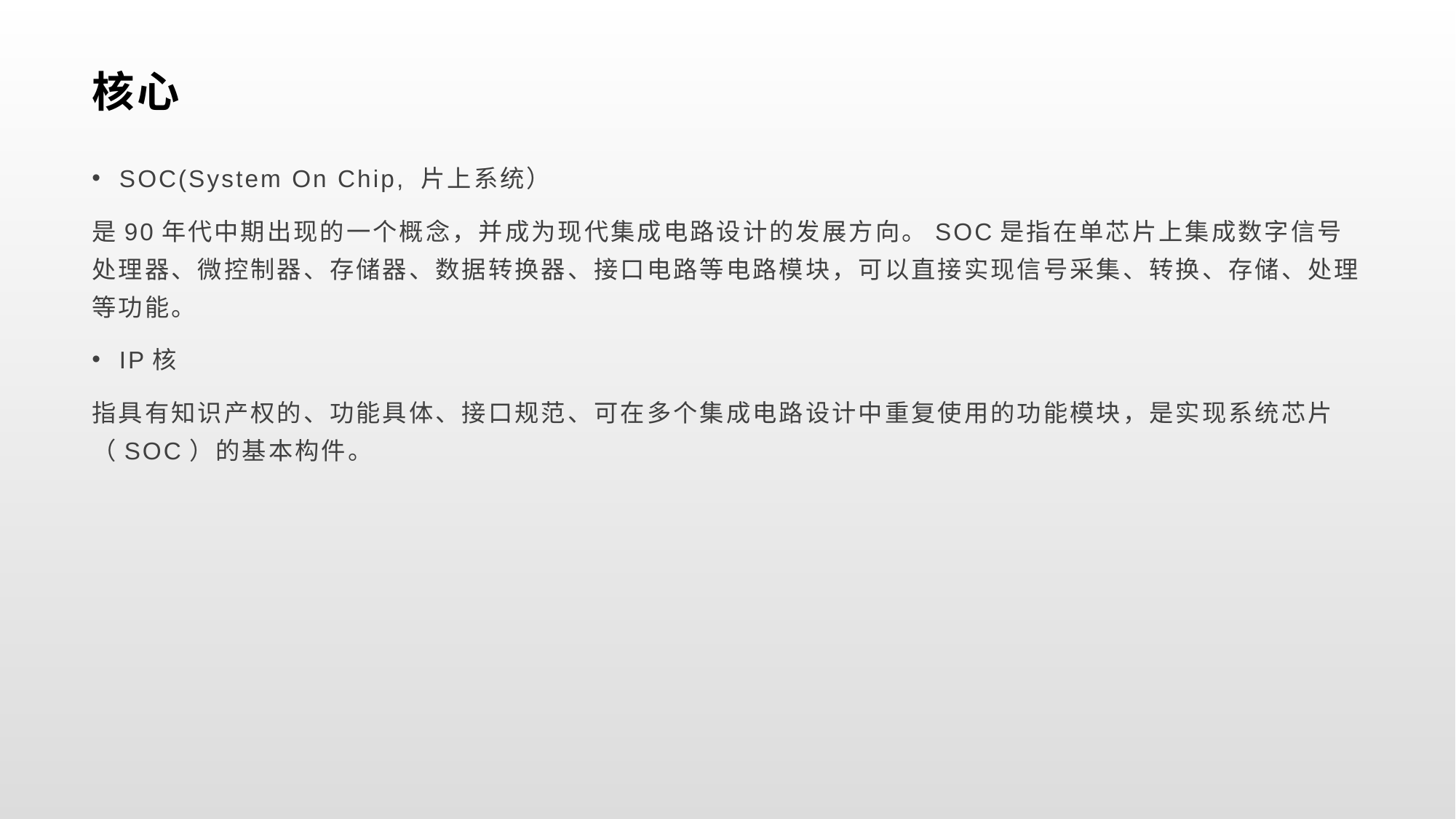

# 核心
SOC(System On Chip, 片上系统）
是90年代中期出现的一个概念，并成为现代集成电路设计的发展方向。SOC是指在单芯片上集成数字信号处理器、微控制器、存储器、数据转换器、接口电路等电路模块，可以直接实现信号采集、转换、存储、处理等功能。
IP核
指具有知识产权的、功能具体、接口规范、可在多个集成电路设计中重复使用的功能模块，是实现系统芯片（SOC）的基本构件。